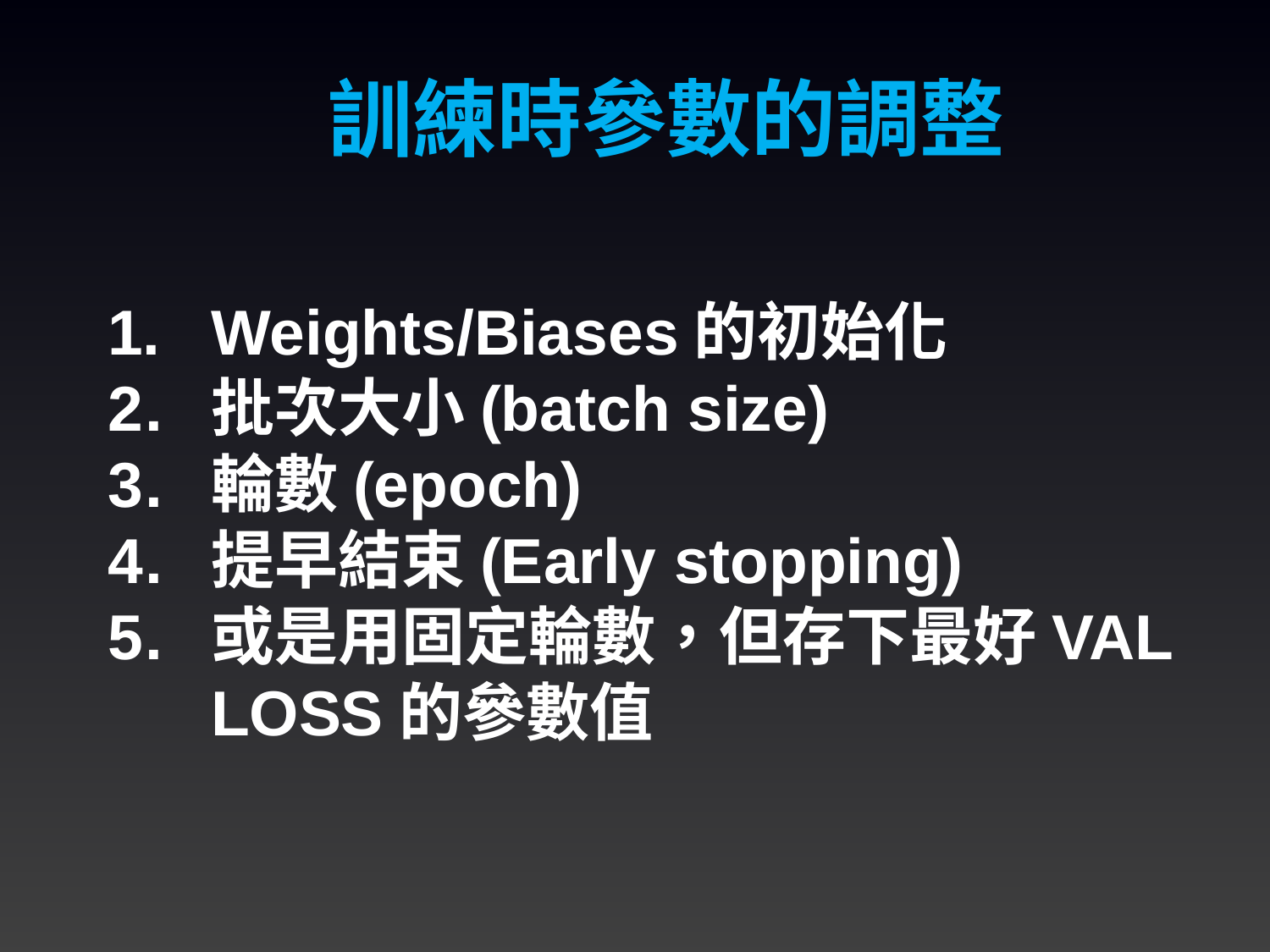

訓練時參數的調整
Weights/Biases的初始化
批次大小(batch size)
輪數(epoch)
提早結束(Early stopping)
或是用固定輪數，但存下最好VAL LOSS的參數值